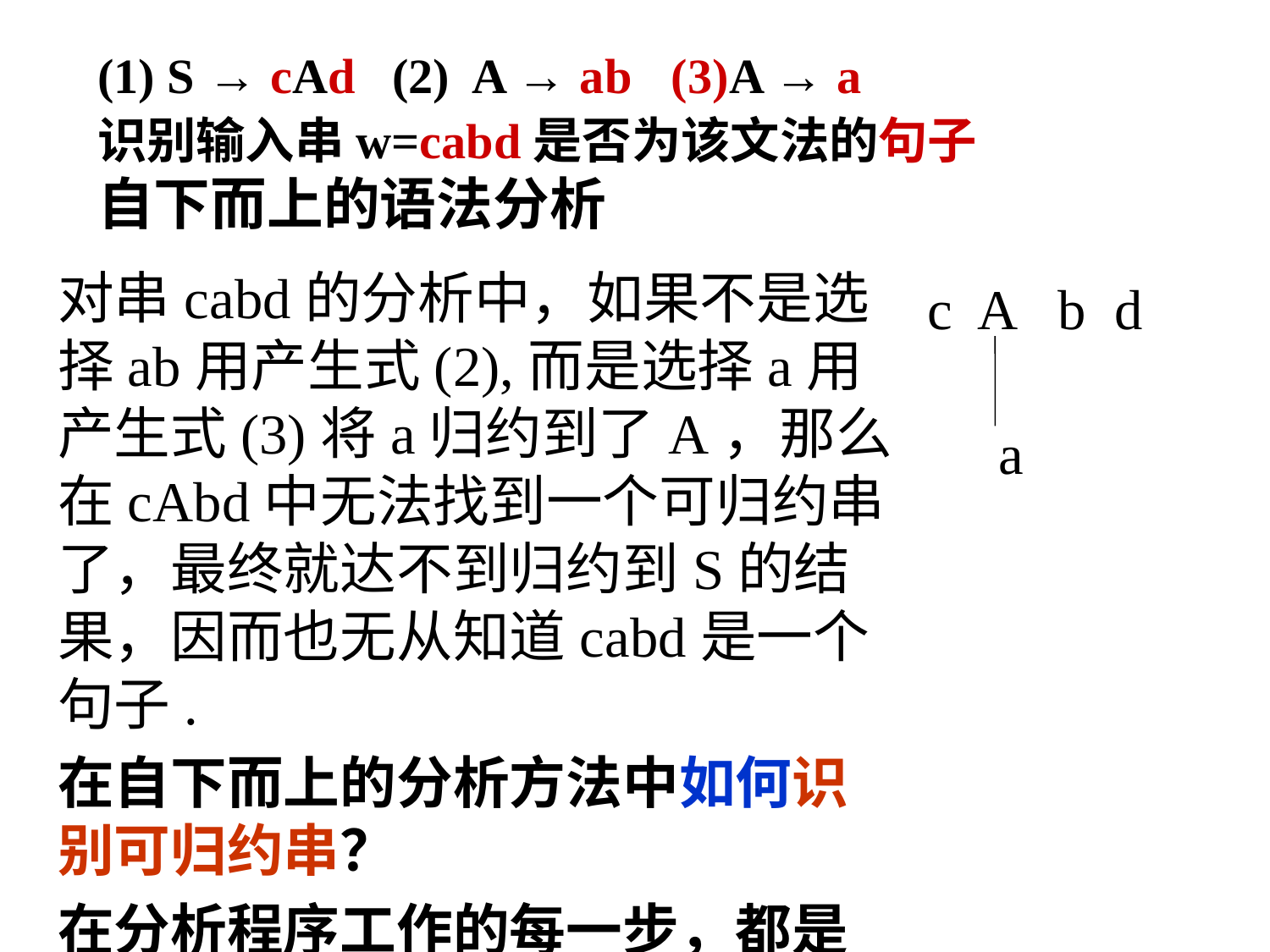

# (1) S → cAd   (2)  A → ab  (3)A → a 识别输入串w=cabd是否为该文法的句子 自下而上的语法分析
对串cabd的分析中，如果不是选择ab用产生式(2),而是选择a用产生式(3)将a归约到了A，那么在cAbd中无法找到一个可归约串了，最终就达不到归约到S的结果，因而也无从知道cabd是一个句子.
在自下而上的分析方法中如何识别可归约串？
在分析程序工作的每一步，都是从当前串中选择一个子串，将它归约到某个非终结符号，该子串称为“可归约串”
c  A   b  d

     a